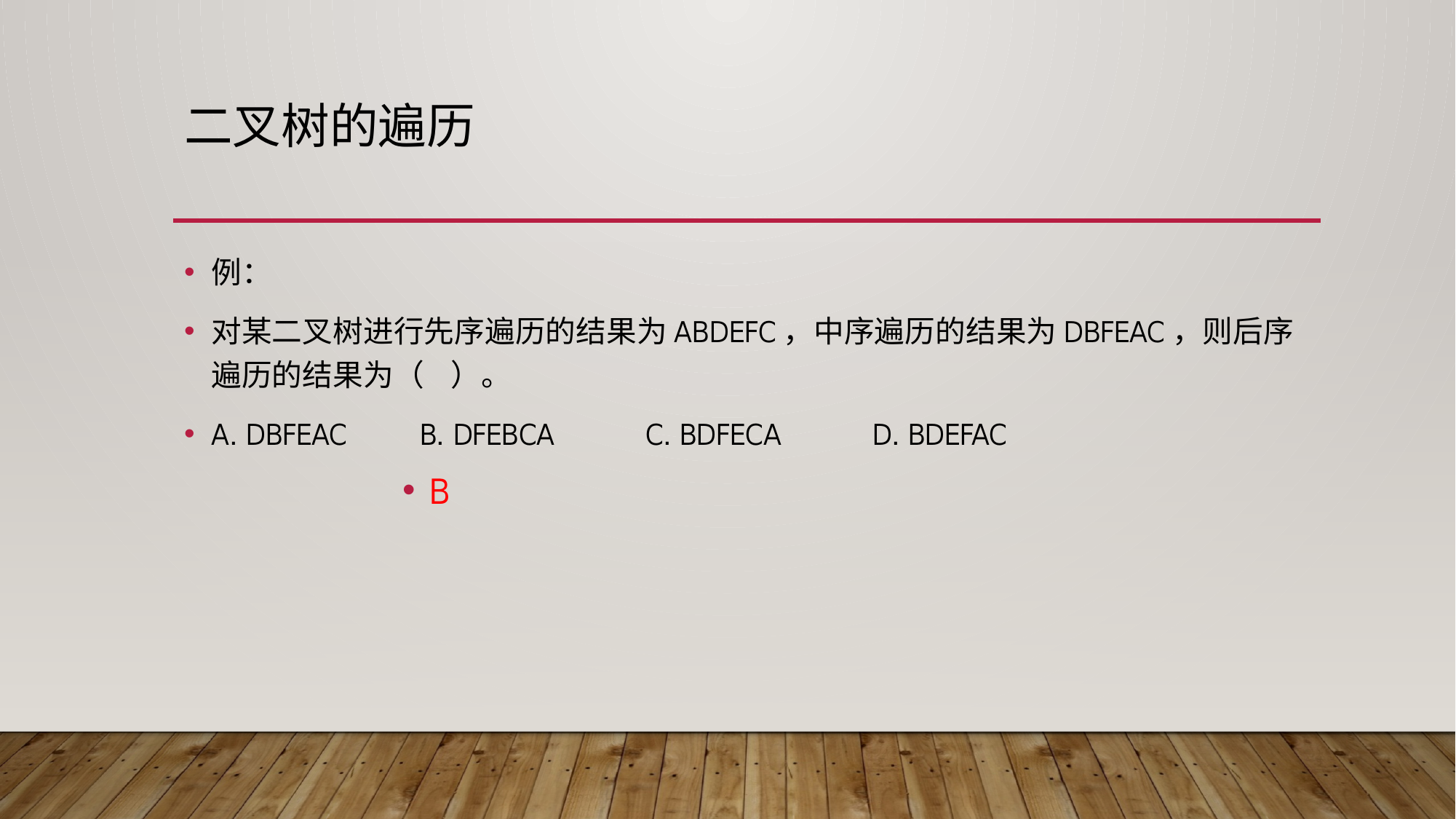

# 二叉树的遍历
例：
对某二叉树进行先序遍历的结果为ABDEFC，中序遍历的结果为DBFEAC，则后序遍历的结果为（    ）。
A. DBFEAC        B. DFEBCA          C. BDFECA          D. BDEFAC
B